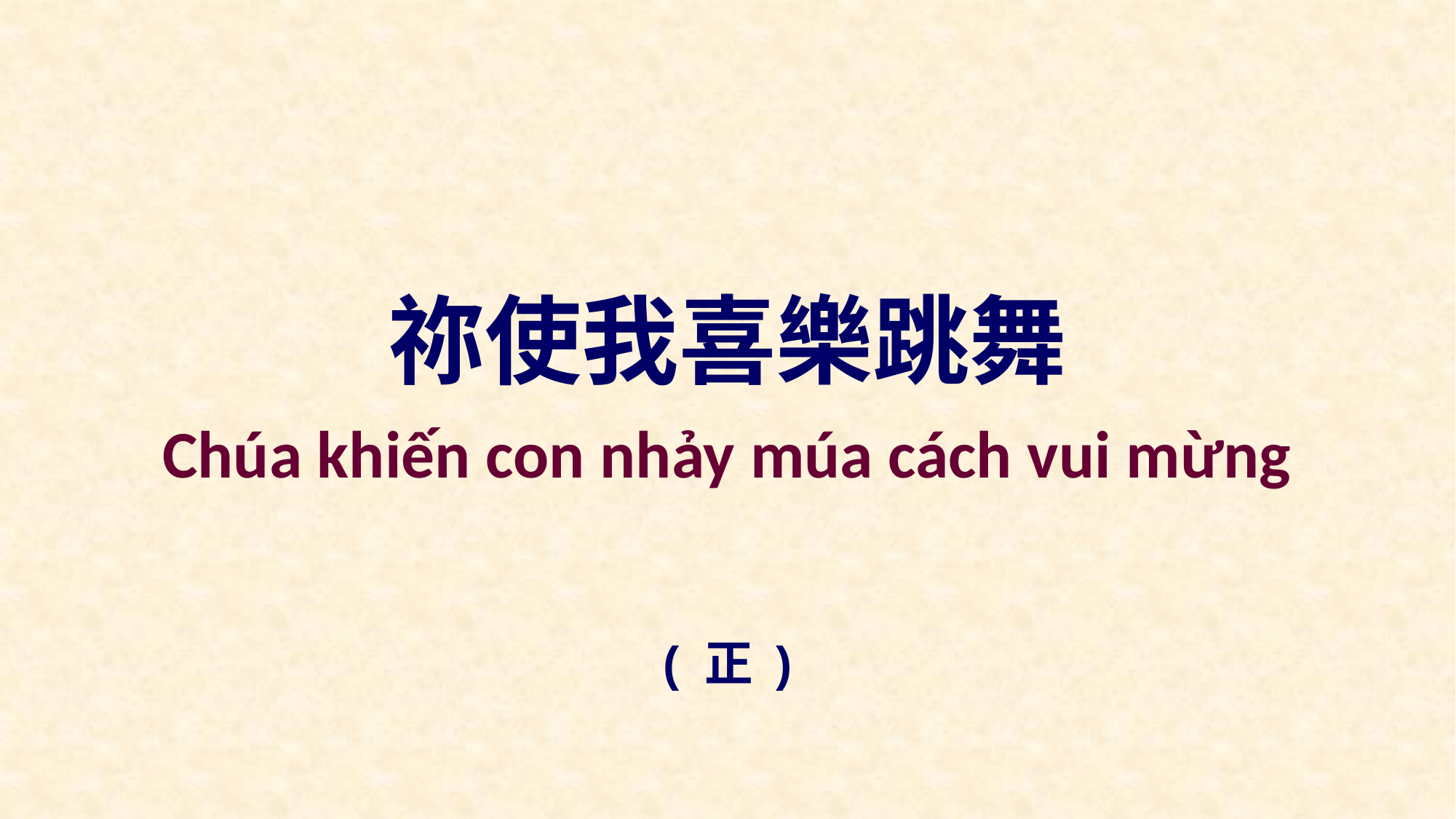

祢使我喜樂跳舞
Chúa khiến con nhảy múa cách vui mừng
( 正 )